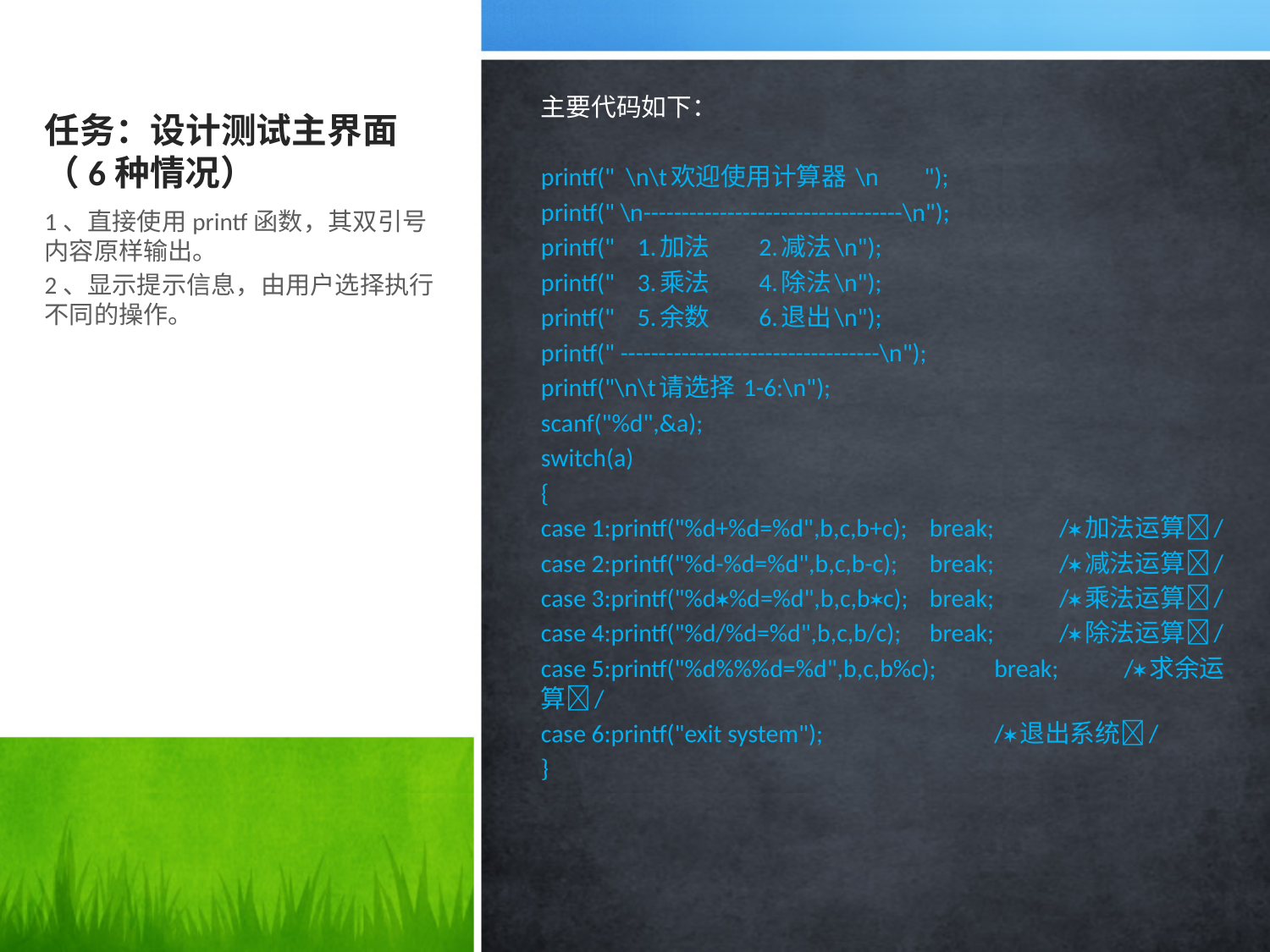

# 任务：设计测试主界面（6种情况）
主要代码如下：

printf("  \n\t欢迎使用计算器 \n        ");
printf(" \n----------------------------------\n");
printf("    1.加法        2.减法\n");
printf("    3.乘法        4.除法\n");
printf("    5.余数        6.退出\n");
printf(" ----------------------------------\n");
printf("\n\t请选择 1-6:\n");
scanf("%d",&a);
switch(a)
{
case 1:printf("%d+%d=%d",b,c,b+c);  	break;   	/∗加法运算∗/
case 2:printf("%d-%d=%d",b,c,b-c);  	break; 	/∗减法运算∗/
case 3:printf("%d∗%d=%d",b,c,b∗c); 	break; 	/∗乘法运算∗/
case 4:printf("%d/%d=%d",b,c,b/c);	break; 	/∗除法运算∗/
case 5:printf("%d%%%d=%d",b,c,b%c);	break;  	/∗求余运算∗/
case 6:printf("exit system");                    	/∗退出系统∗/
}

1、直接使用printf函数，其双引号内容原样输出。
2、显示提示信息，由用户选择执行不同的操作。